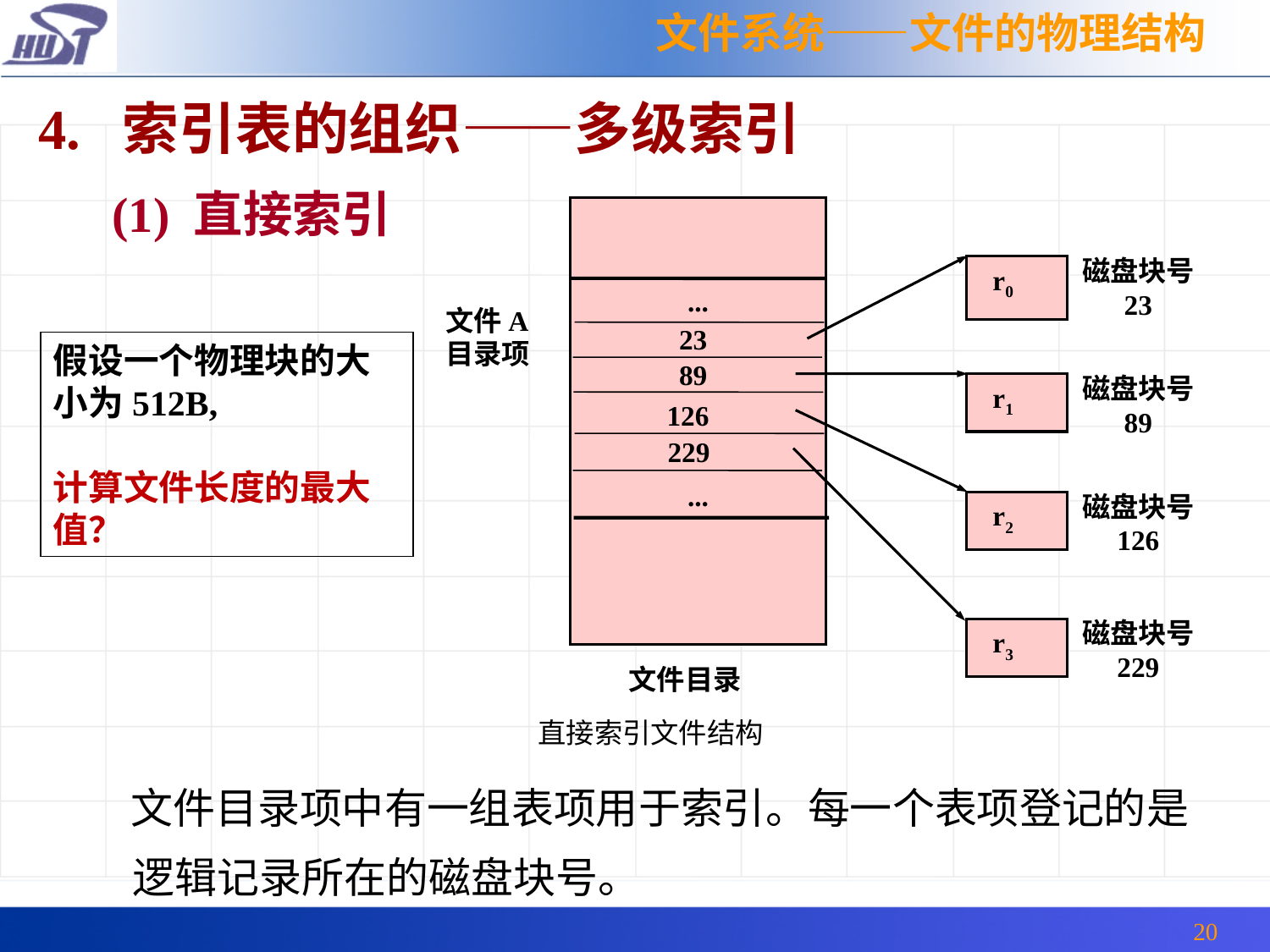

文件系统——文件的物理结构
4.  索引表的组织——多级索引
      (1) 直接索引

磁盘块号
      23

  r0

 ...
文件A
目录项
  23

  89
磁盘块号
      89

  r1

  126

  229

 ...
磁盘块号
     126
  r2

磁盘块号
     229
  r3
文件目录
假设一个物理块的大小为512B,

计算文件长度的最大值？
直接索引文件结构
      文件目录项中有一组表项用于索引。每一个表项登记的是
     逻辑记录所在的磁盘块号。
20